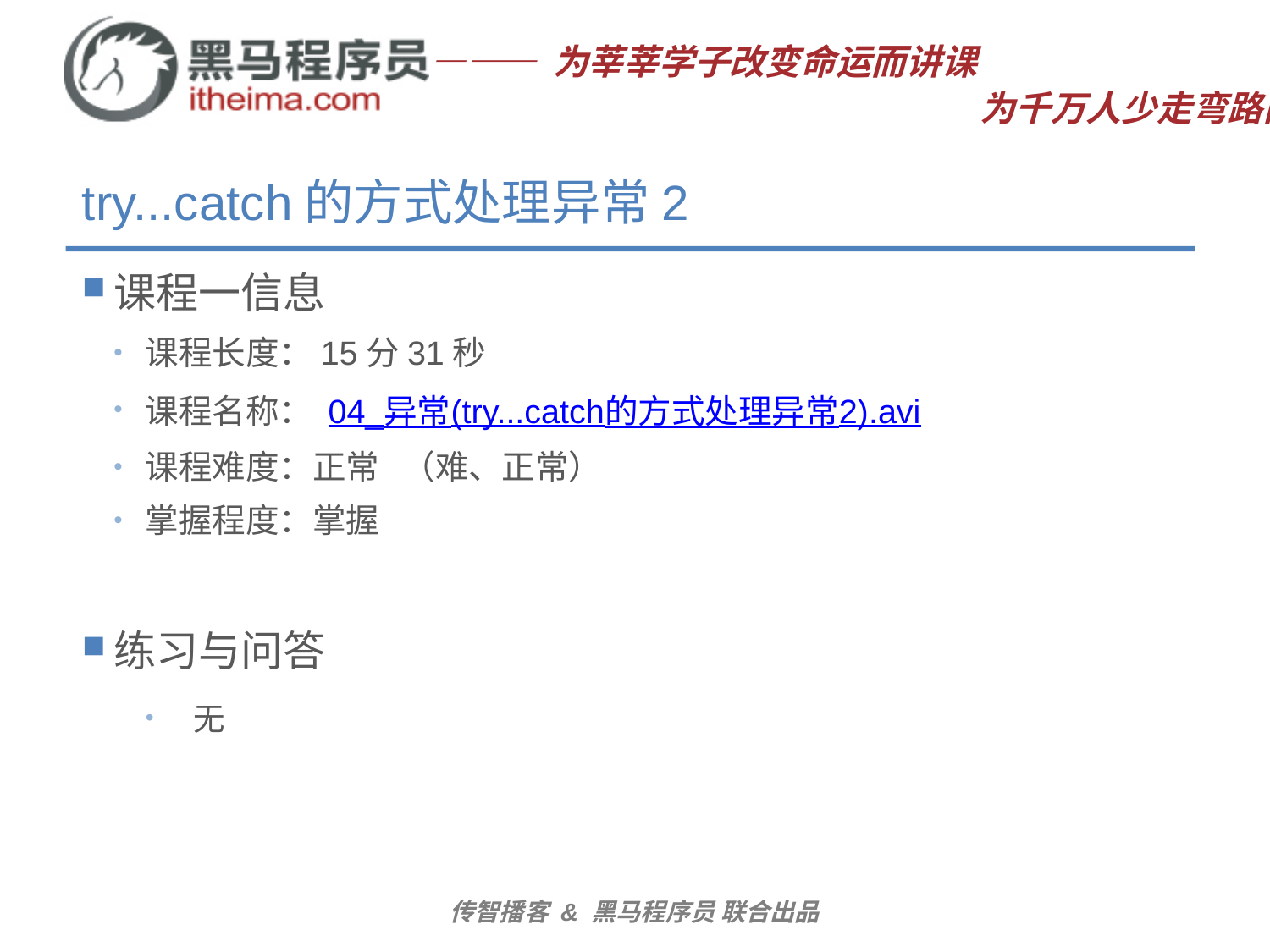

# try...catch的方式处理异常2
课程一信息
课程长度：15分31秒
课程名称： 04_异常(try...catch的方式处理异常2).avi
课程难度：正常   （难、正常）
掌握程度：掌握

练习与问答
无